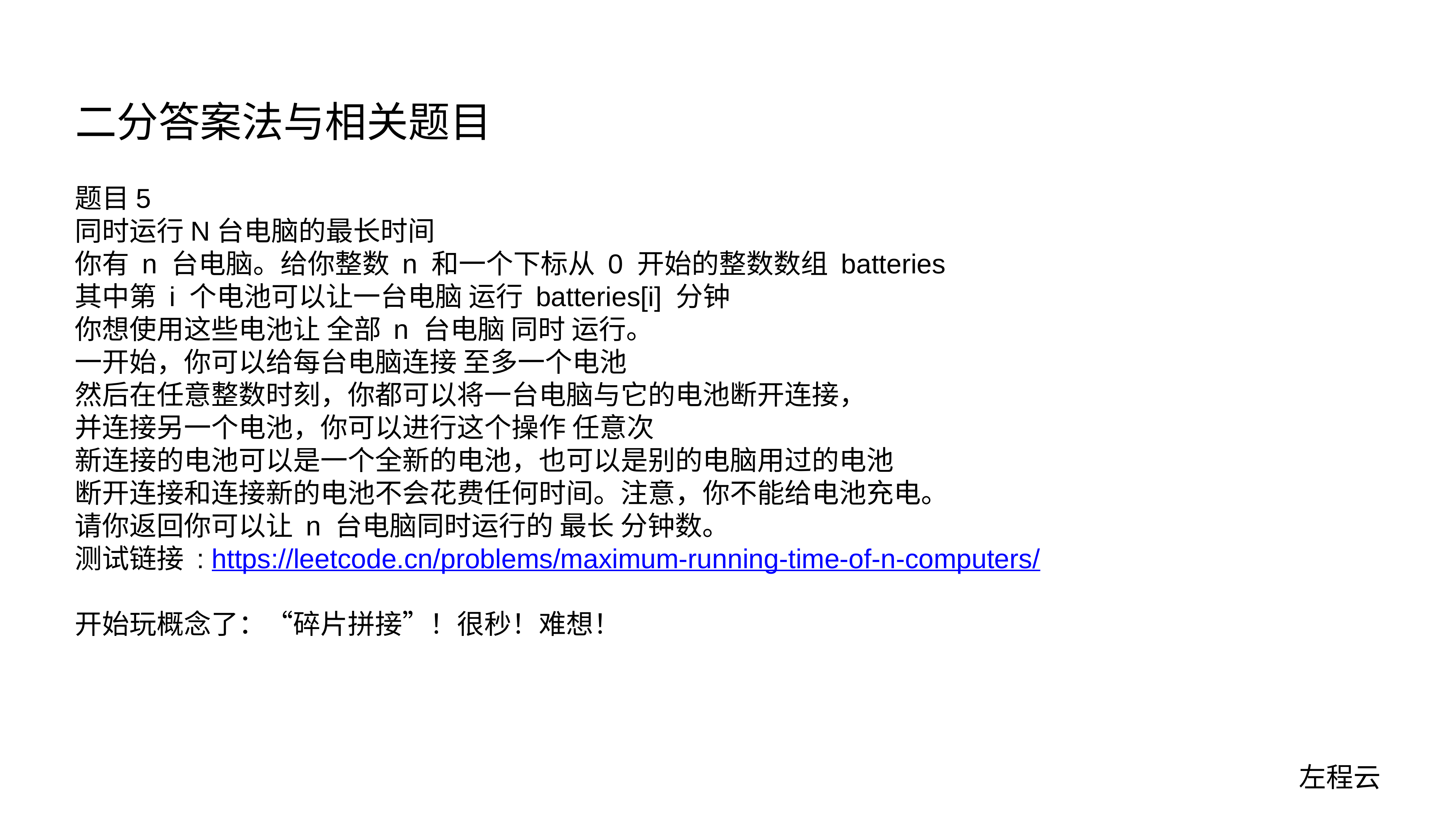

# 二分答案法与相关题目
题目5
同时运行N台电脑的最长时间
你有 n 台电脑。给你整数 n 和一个下标从 0 开始的整数数组 batteries
其中第 i 个电池可以让一台电脑 运行 batteries[i] 分钟
你想使用这些电池让 全部 n 台电脑 同时 运行。
一开始，你可以给每台电脑连接 至多一个电池
然后在任意整数时刻，你都可以将一台电脑与它的电池断开连接，
并连接另一个电池，你可以进行这个操作 任意次
新连接的电池可以是一个全新的电池，也可以是别的电脑用过的电池
断开连接和连接新的电池不会花费任何时间。注意，你不能给电池充电。
请你返回你可以让 n 台电脑同时运行的 最长 分钟数。
测试链接 : https://leetcode.cn/problems/maximum-running-time-of-n-computers/

开始玩概念了：“碎片拼接”！很秒！难想！
左程云